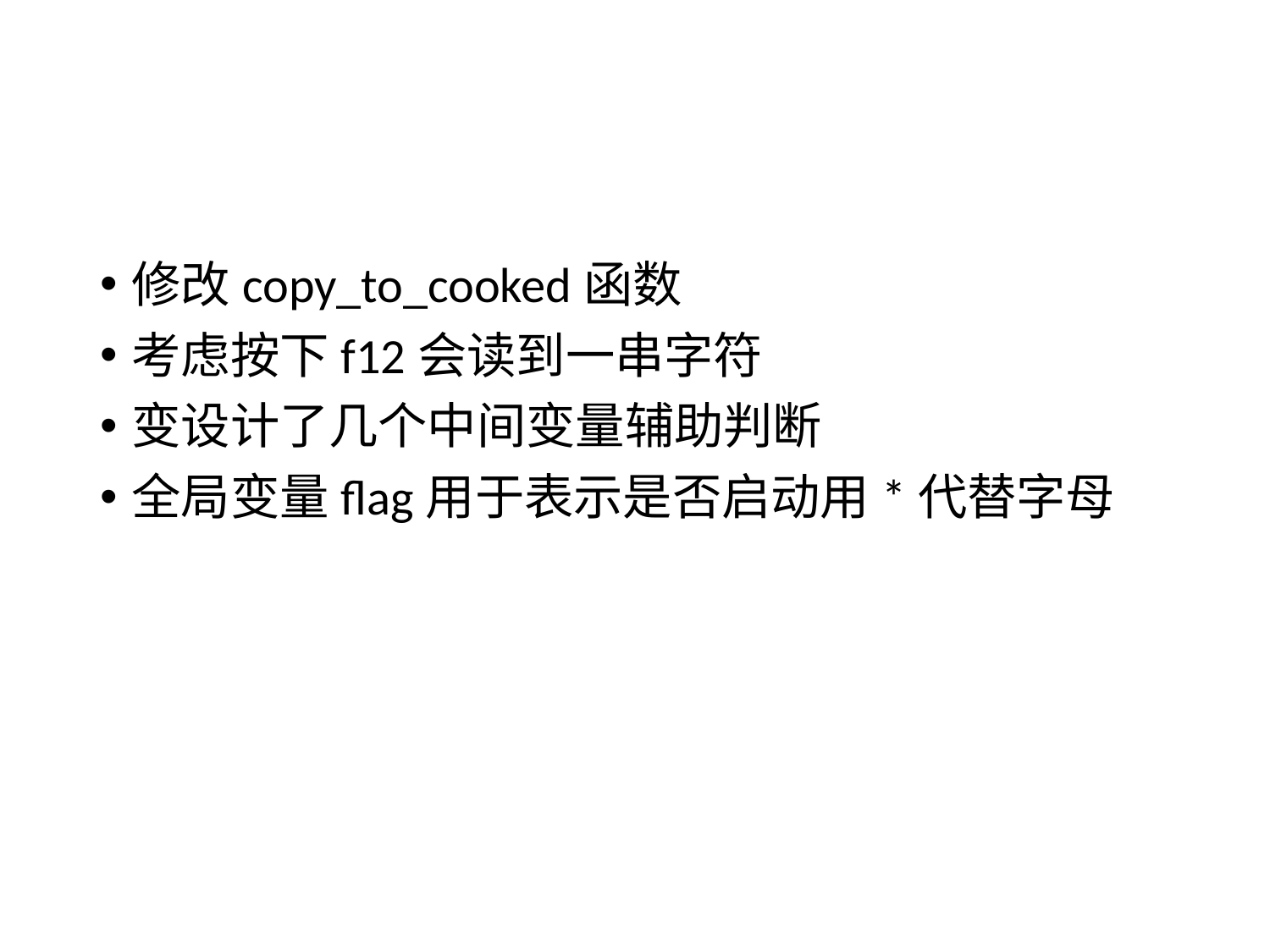

#
修改copy_to_cooked函数
考虑按下f12会读到一串字符
变设计了几个中间变量辅助判断
全局变量flag用于表示是否启动用*代替字母